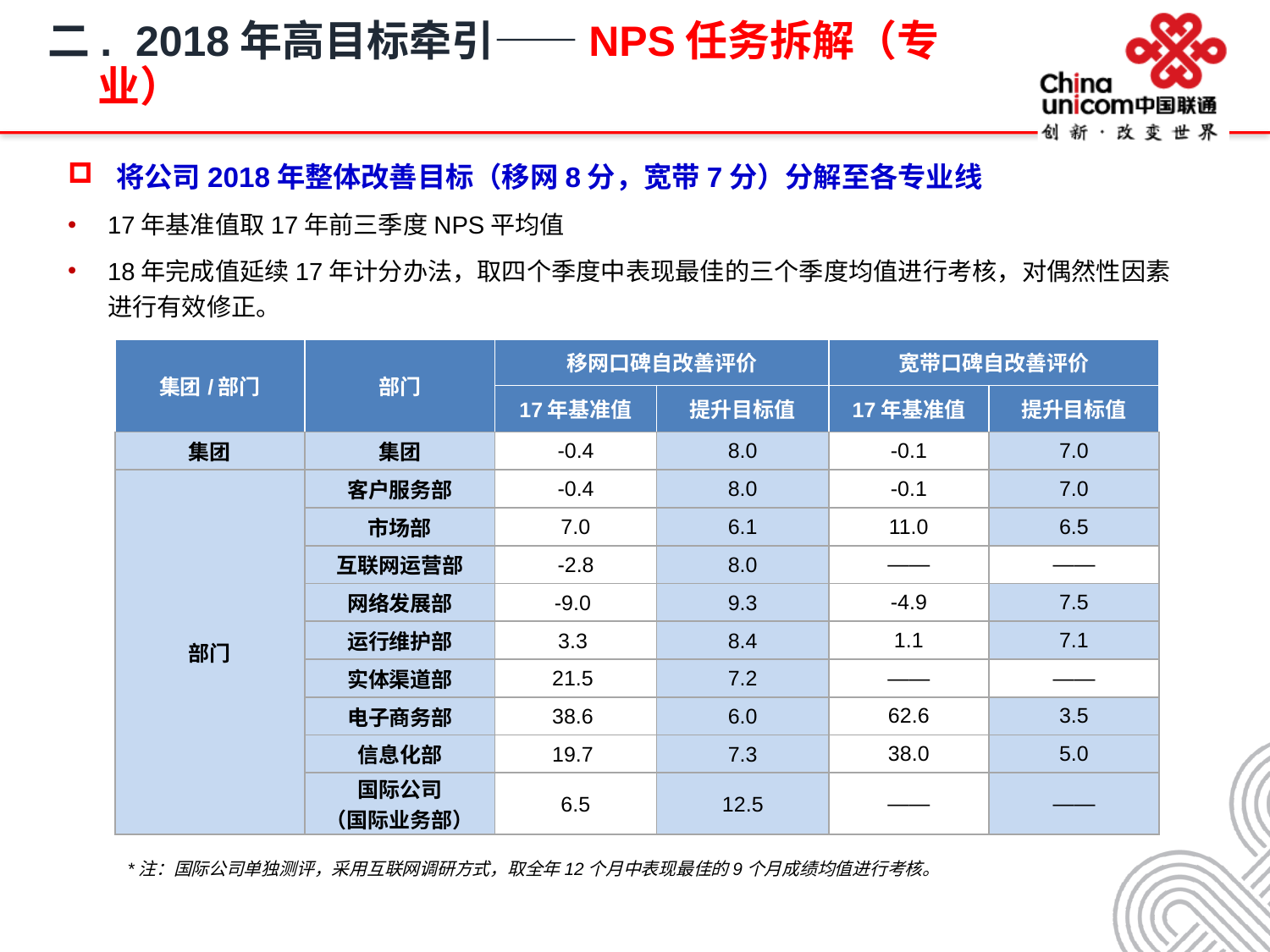

# 二.  2018年高目标牵引——NPS任务拆解（专业）
将公司2018年整体改善目标（移网8分，宽带7分）分解至各专业线
17年基准值取17年前三季度NPS平均值
18年完成值延续17年计分办法，取四个季度中表现最佳的三个季度均值进行考核，对偶然性因素进行有效修正。
| 集团/部门 | 部门 | 移网口碑自改善评价 |  | 宽带口碑自改善评价 |  |
| --- | --- | --- | --- | --- | --- |
|  |  | 17年基准值 | 提升目标值 | 17年基准值 | 提升目标值 |
| 集团 | 集团 | -0.4 | 8.0 | -0.1 | 7.0 |
| 部门 | 客户服务部 | -0.4 | 8.0 | -0.1 | 7.0 |
|  | 市场部 | 7.0 | 6.1 | 11.0 | 6.5 |
|  | 互联网运营部 | -2.8 | 8.0 | —— | —— |
|  | 网络发展部 | -9.0 | 9.3 | -4.9 | 7.5 |
|  | 运行维护部 | 3.3 | 8.4 | 1.1 | 7.1 |
|  | 实体渠道部 | 21.5 | 7.2 | —— | —— |
|  | 电子商务部 | 38.6 | 6.0 | 62.6 | 3.5 |
|  | 信息化部 | 19.7 | 7.3 | 38.0 | 5.0 |
|  | 国际公司 （国际业务部） | 6.5 | 12.5 | —— | —— |
*注：国际公司单独测评，采用互联网调研方式，取全年12个月中表现最佳的9个月成绩均值进行考核。